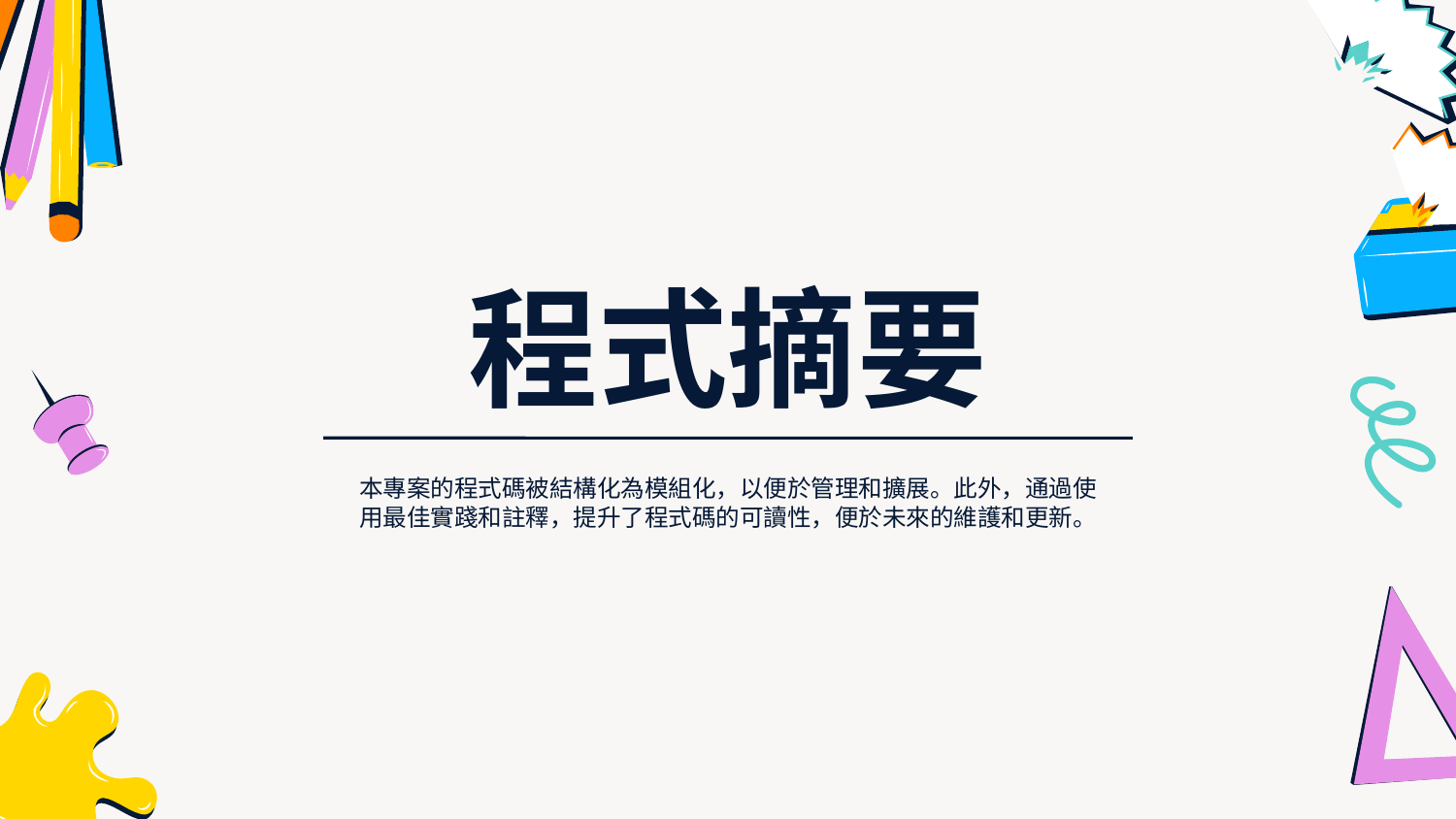

程式摘要
本專案的程式碼被結構化為模組化，以便於管理和擴展。此外，通過使用最佳實踐和註釋，提升了程式碼的可讀性，便於未來的維護和更新。